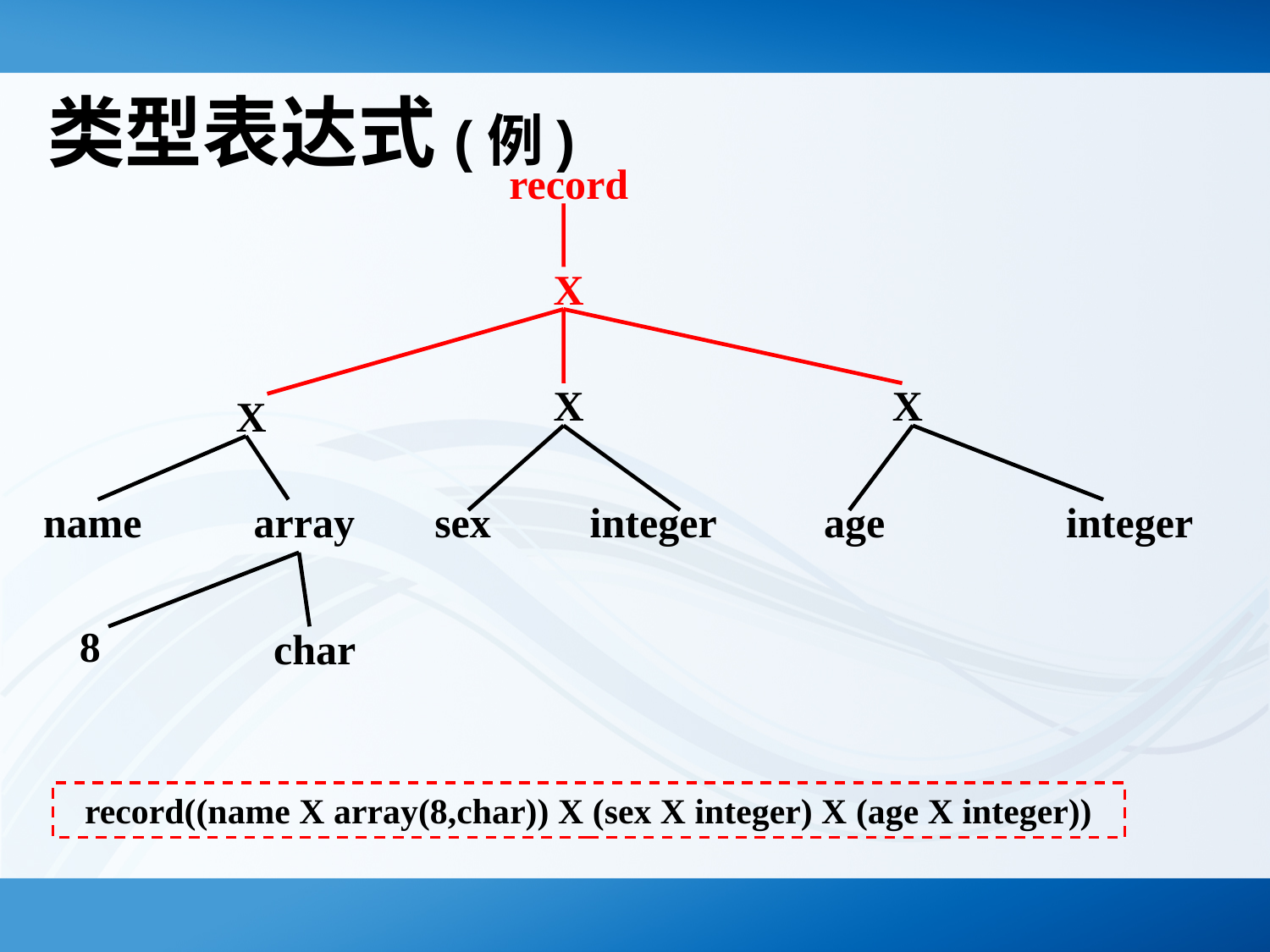

# 类型表达式(例)
record

X

X
X
X

name
array
sex
integer
age
integer

8
char
record((name X array(8,char)) X (sex X integer) X (age X integer))